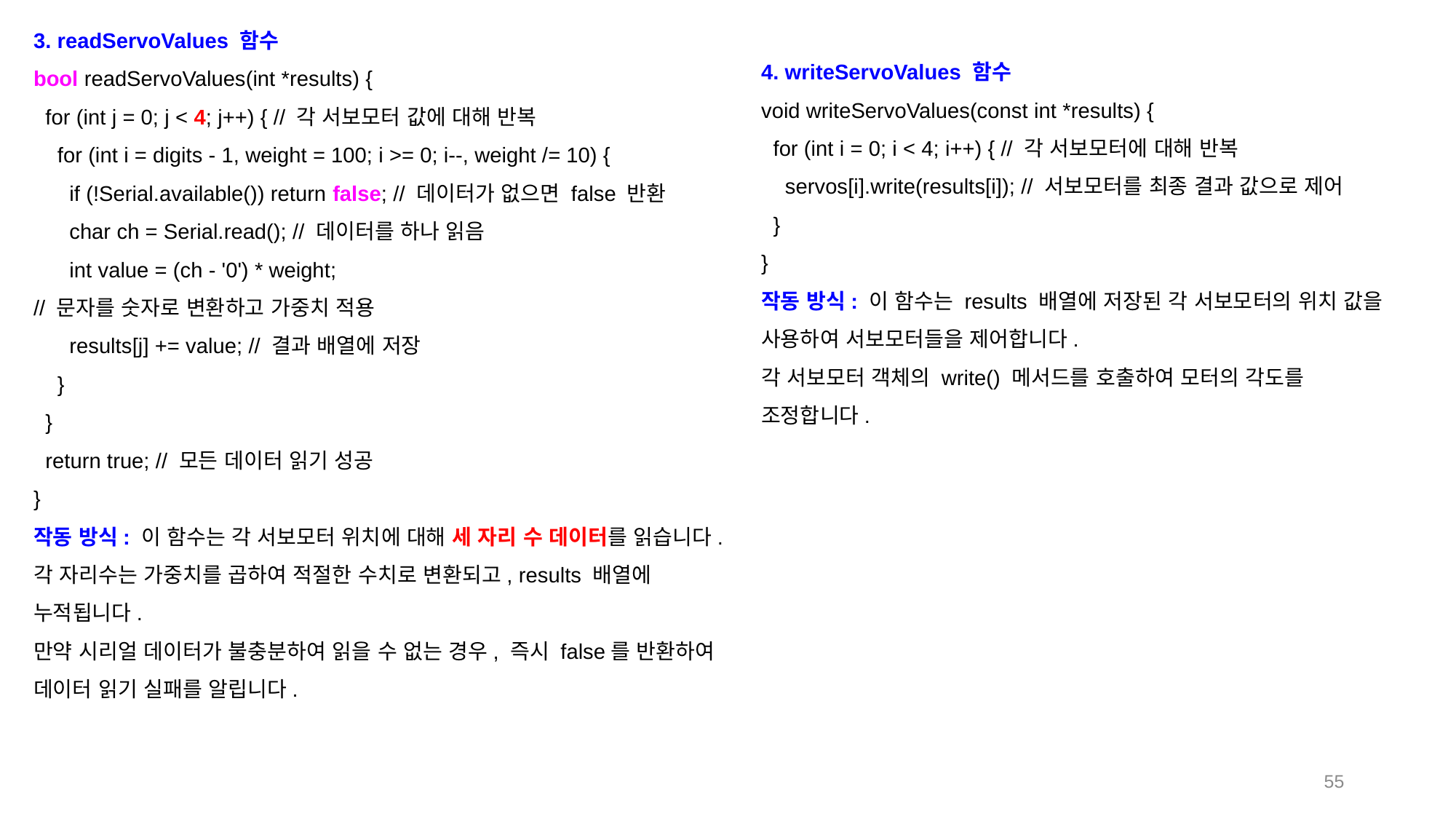

3. readServoValues 함수
bool readServoValues(int *results) {
  for (int j = 0; j < 4; j++) { // 각 서보모터 값에 대해 반복
    for (int i = digits - 1, weight = 100; i >= 0; i--, weight /= 10) {
      if (!Serial.available()) return false; // 데이터가 없으면 false 반환
      char ch = Serial.read(); // 데이터를 하나 읽음
      int value = (ch - '0') * weight;
// 문자를 숫자로 변환하고 가중치 적용
      results[j] += value; // 결과 배열에 저장
    }
  }
  return true; // 모든 데이터 읽기 성공
}
작동 방식: 이 함수는 각 서보모터 위치에 대해 세 자리 수 데이터를 읽습니다.
각 자리수는 가중치를 곱하여 적절한 수치로 변환되고, results 배열에 누적됩니다.
만약 시리얼 데이터가 불충분하여 읽을 수 없는 경우, 즉시 false를 반환하여 데이터 읽기 실패를 알립니다.
4. writeServoValues 함수
void writeServoValues(const int *results) {
  for (int i = 0; i < 4; i++) { // 각 서보모터에 대해 반복
    servos[i].write(results[i]); // 서보모터를 최종 결과 값으로 제어
  }
}
작동 방식: 이 함수는 results 배열에 저장된 각 서보모터의 위치 값을 사용하여 서보모터들을 제어합니다.
각 서보모터 객체의 write() 메서드를 호출하여 모터의 각도를 조정합니다.

55